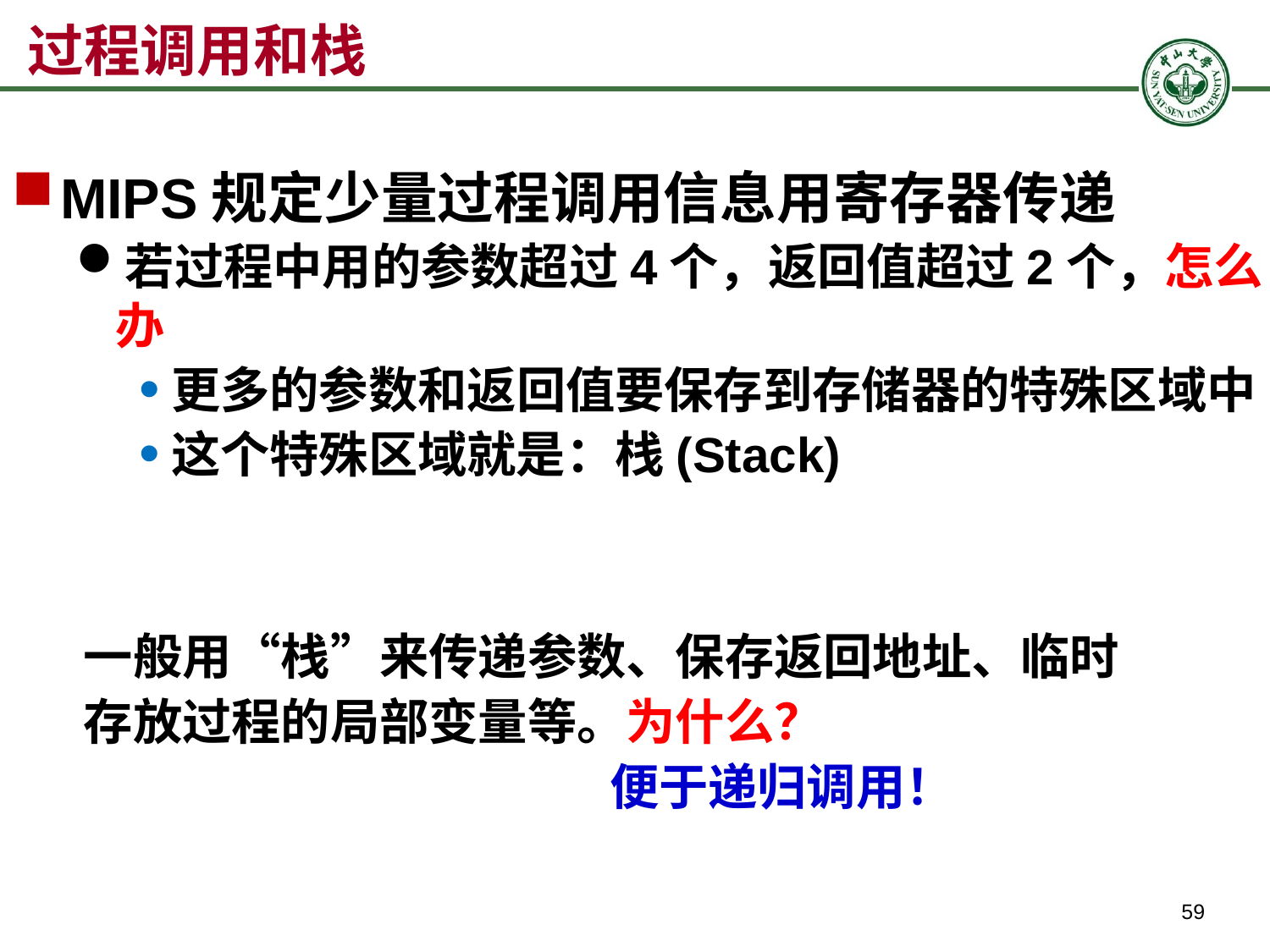

# 过程调用和栈
MIPS规定少量过程调用信息用寄存器传递
若过程中用的参数超过4个，返回值超过2个，怎么办
更多的参数和返回值要保存到存储器的特殊区域中
这个特殊区域就是：栈(Stack)
一般用“栈”来传递参数、保存返回地址、临时存放过程的局部变量等。为什么？
便于递归调用！